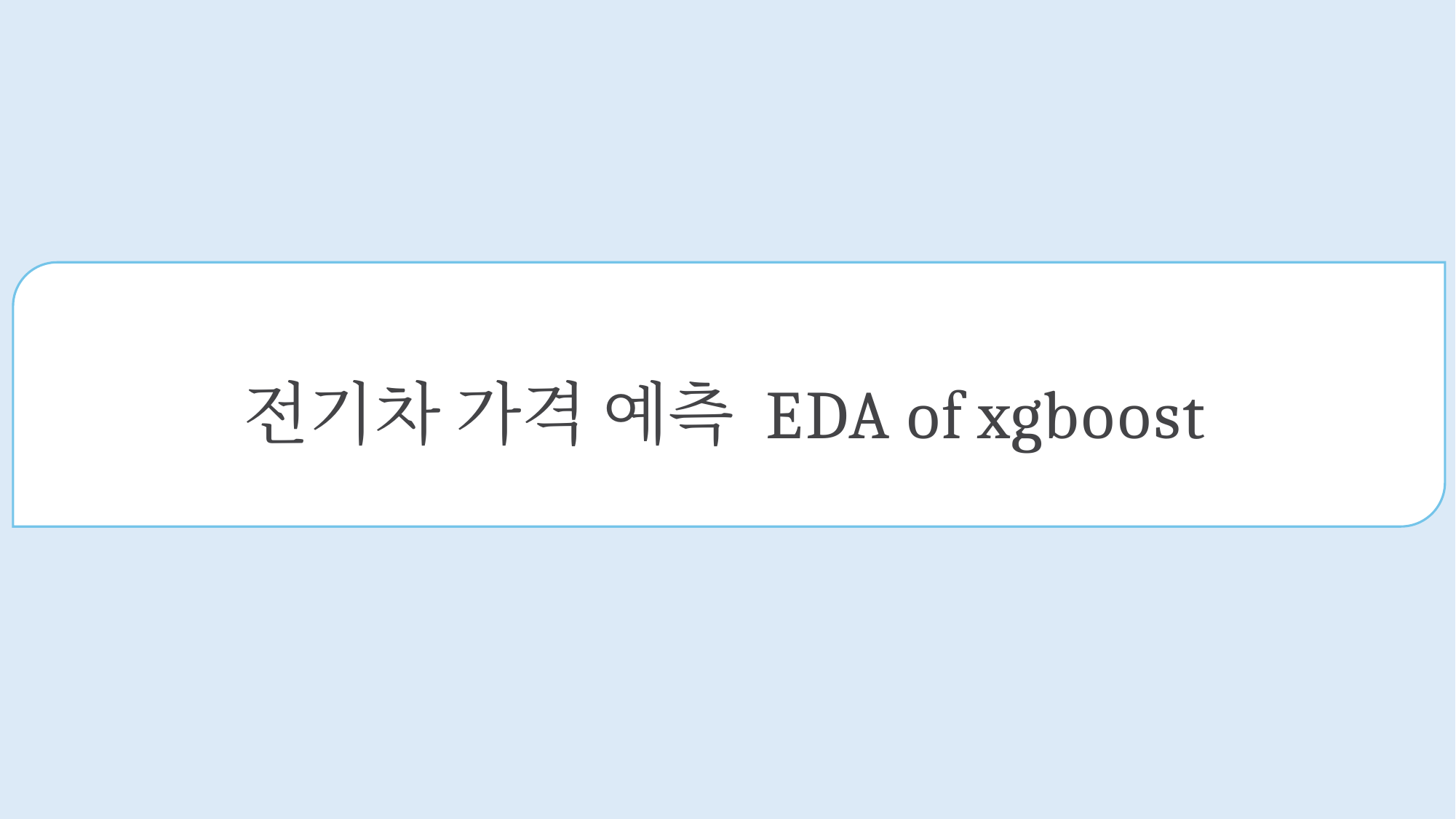

# 전기차 가격 예측 EDA of xgboost